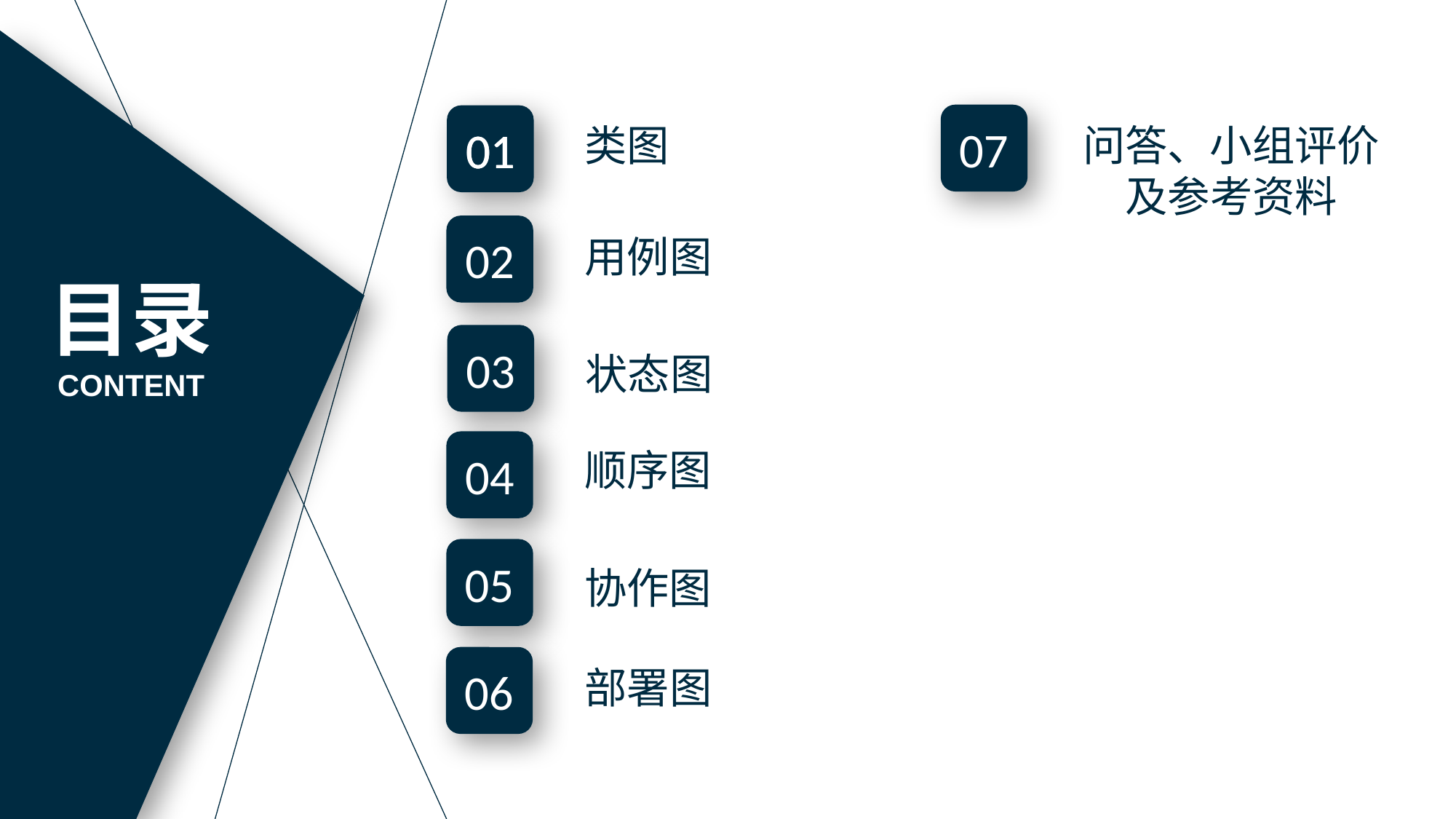

问答、小组评价及参考资料
07

类图
01
01
01

02
用例图
目录
CONTENT

03
状态图

顺序图
04

05
协作图

部署图
06